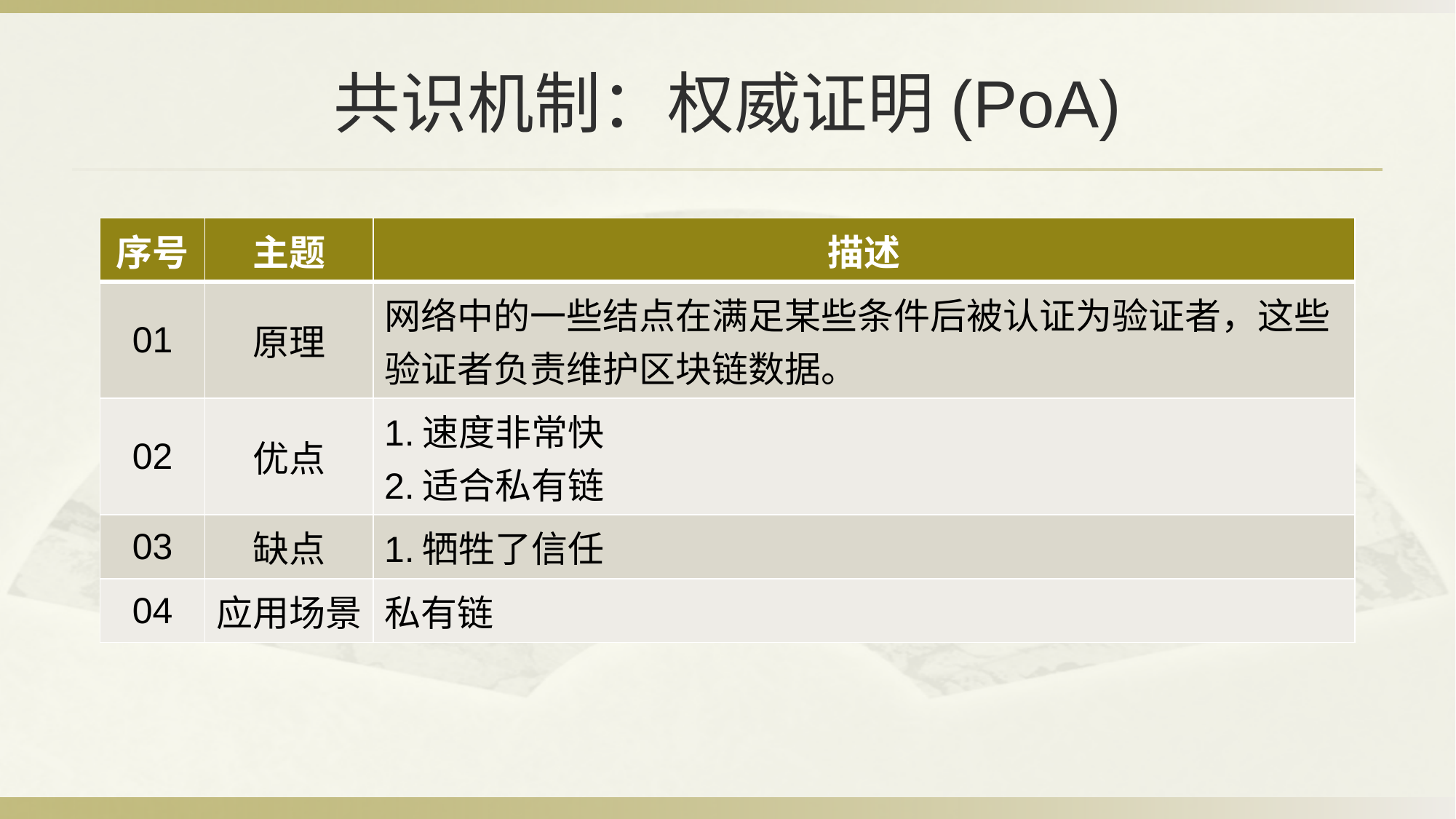

# 共识机制：权威证明(PoA)

| 序号 | 主题 | 描述 |
| --- | --- | --- |
| 01 | 原理 | 网络中的一些结点在满足某些条件后被认证为验证者，这些验证者负责维护区块链数据。 |
| 02 | 优点 | 1.速度非常快 2.适合私有链 |
| 03 | 缺点 | 1.牺牲了信任 |
| 04 | 应用场景 | 私有链 |